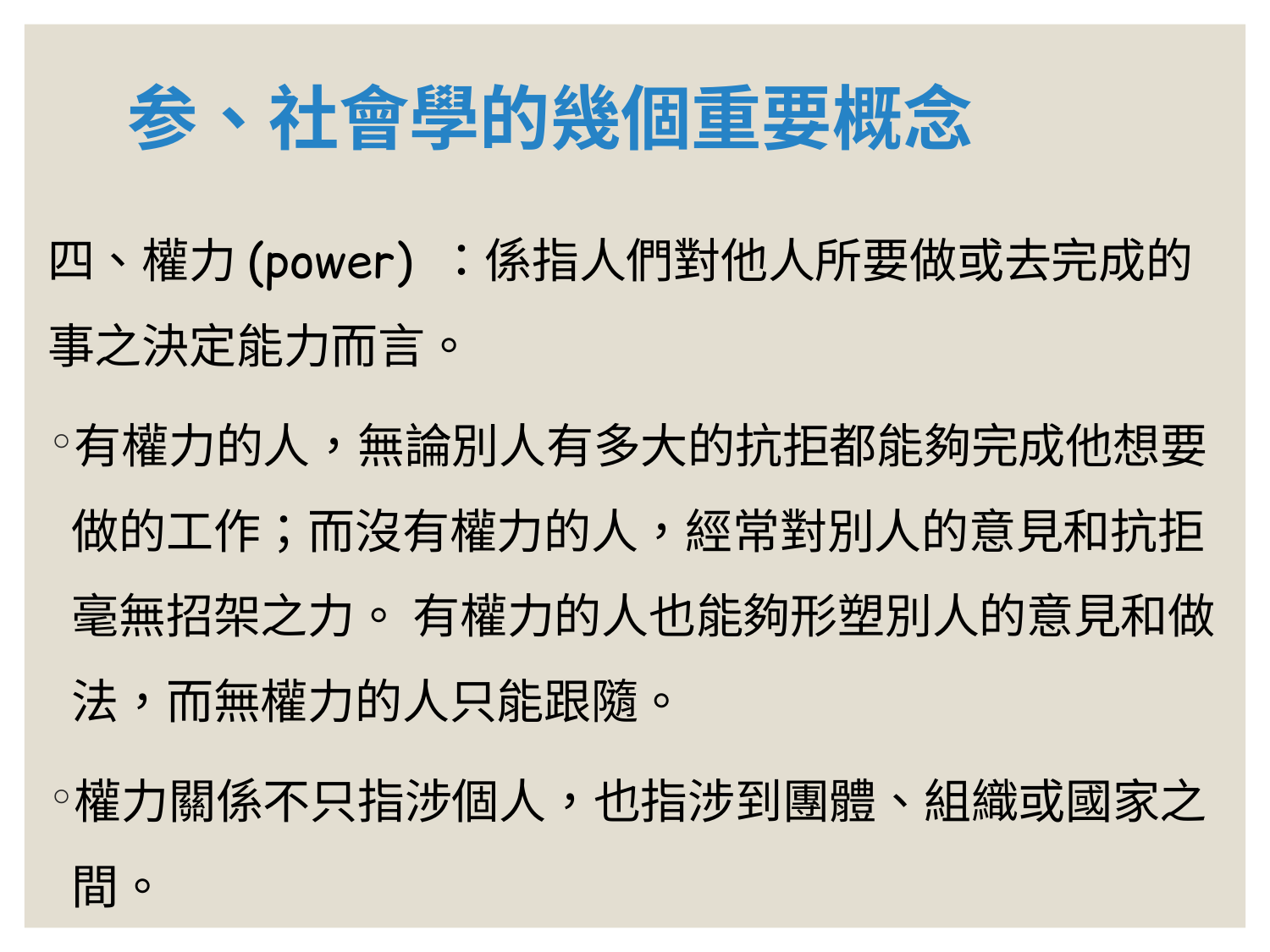

# 参、社會學的幾個重要概念
四、權力(power) ：係指人們對他人所要做或去完成的事之決定能力而言。
有權力的人，無論別人有多大的抗拒都能夠完成他想要做的工作；而沒有權力的人，經常對別人的意見和抗拒毫無招架之力。 有權力的人也能夠形塑別人的意見和做法，而無權力的人只能跟隨。
權力關係不只指涉個人，也指涉到團體、組織或國家之間。